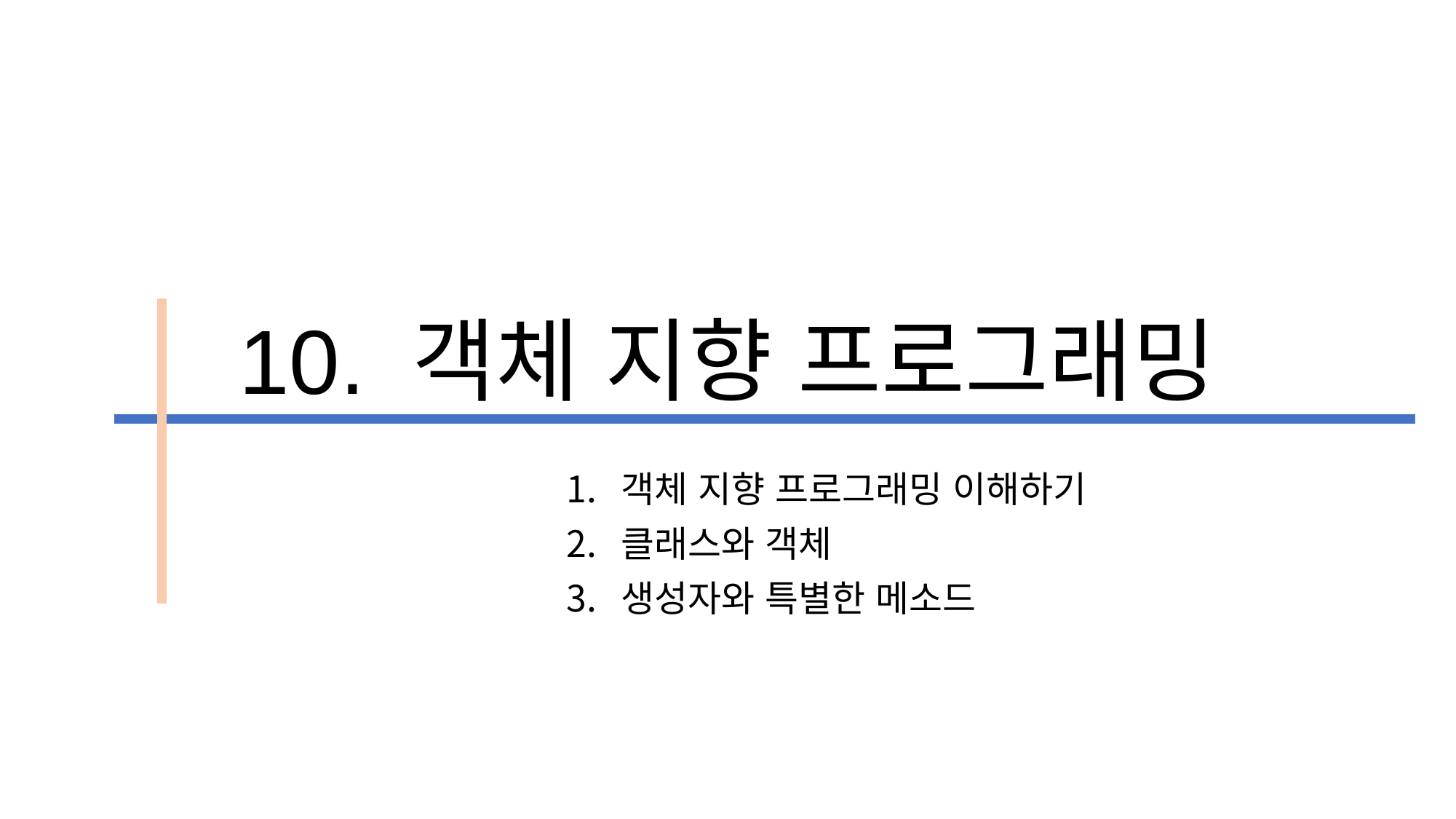

# 10. 객체 지향 프로그래밍
객체 지향 프로그래밍 이해하기
클래스와 객체
생성자와 특별한 메소드